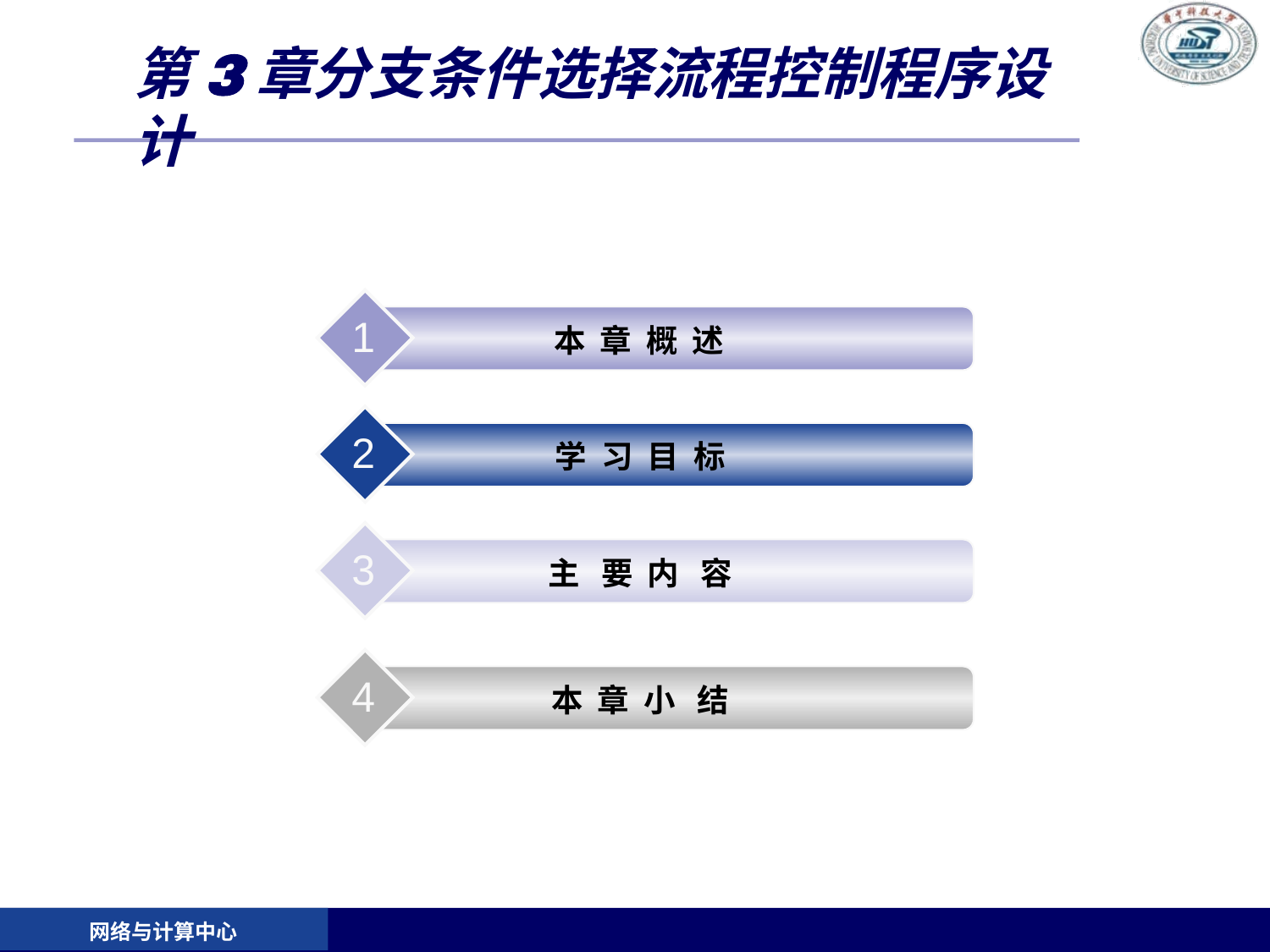

# 第3章分支条件选择流程控制程序设计

1

本  章  概  述

2

学  习  目  标

3

主   要  内   容

4

本  章  小   结
网络与计算中心